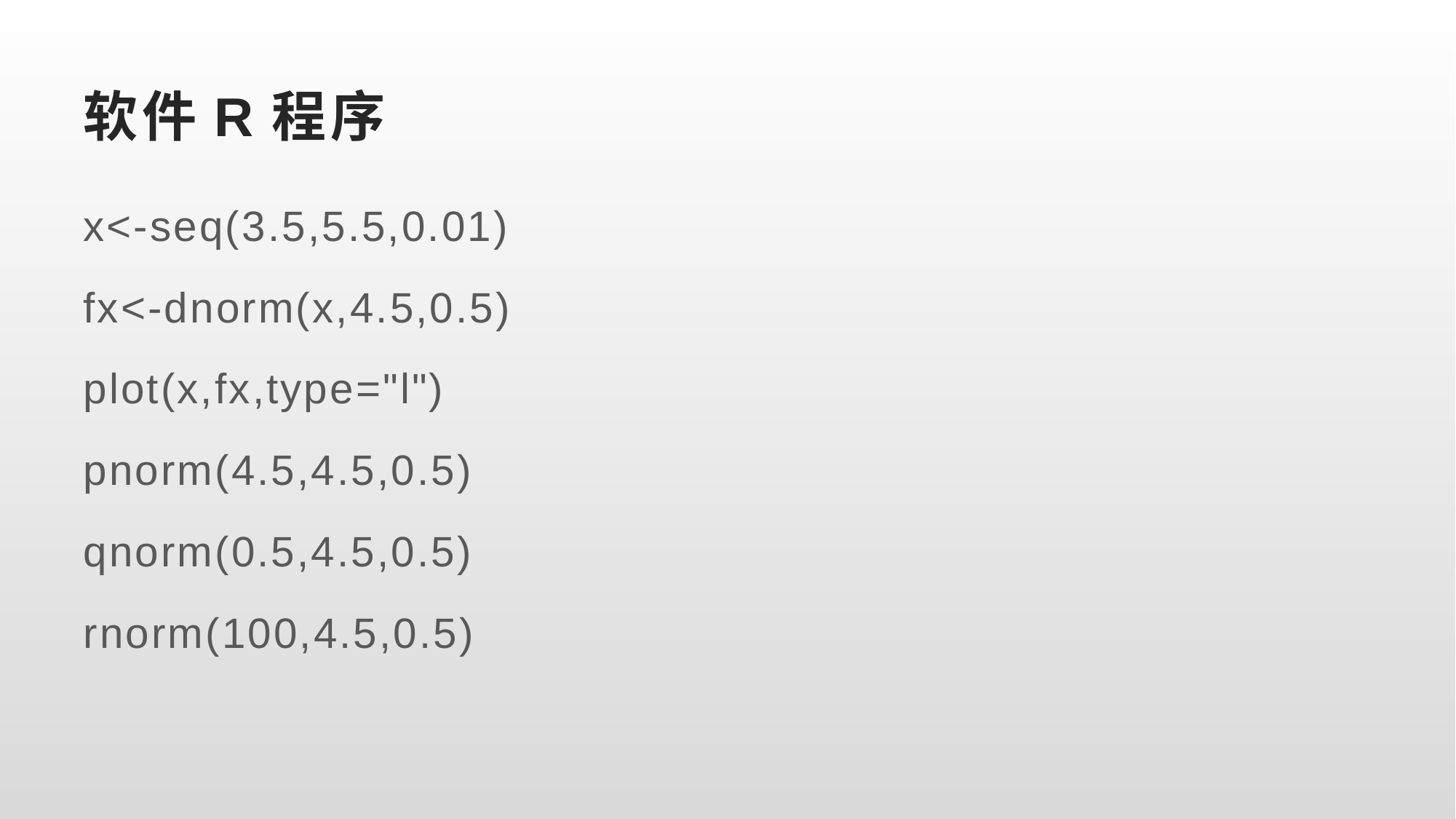

# 软件R程序
x<-seq(3.5,5.5,0.01)
fx<-dnorm(x,4.5,0.5)
plot(x,fx,type="l")
pnorm(4.5,4.5,0.5)
qnorm(0.5,4.5,0.5)
rnorm(100,4.5,0.5)